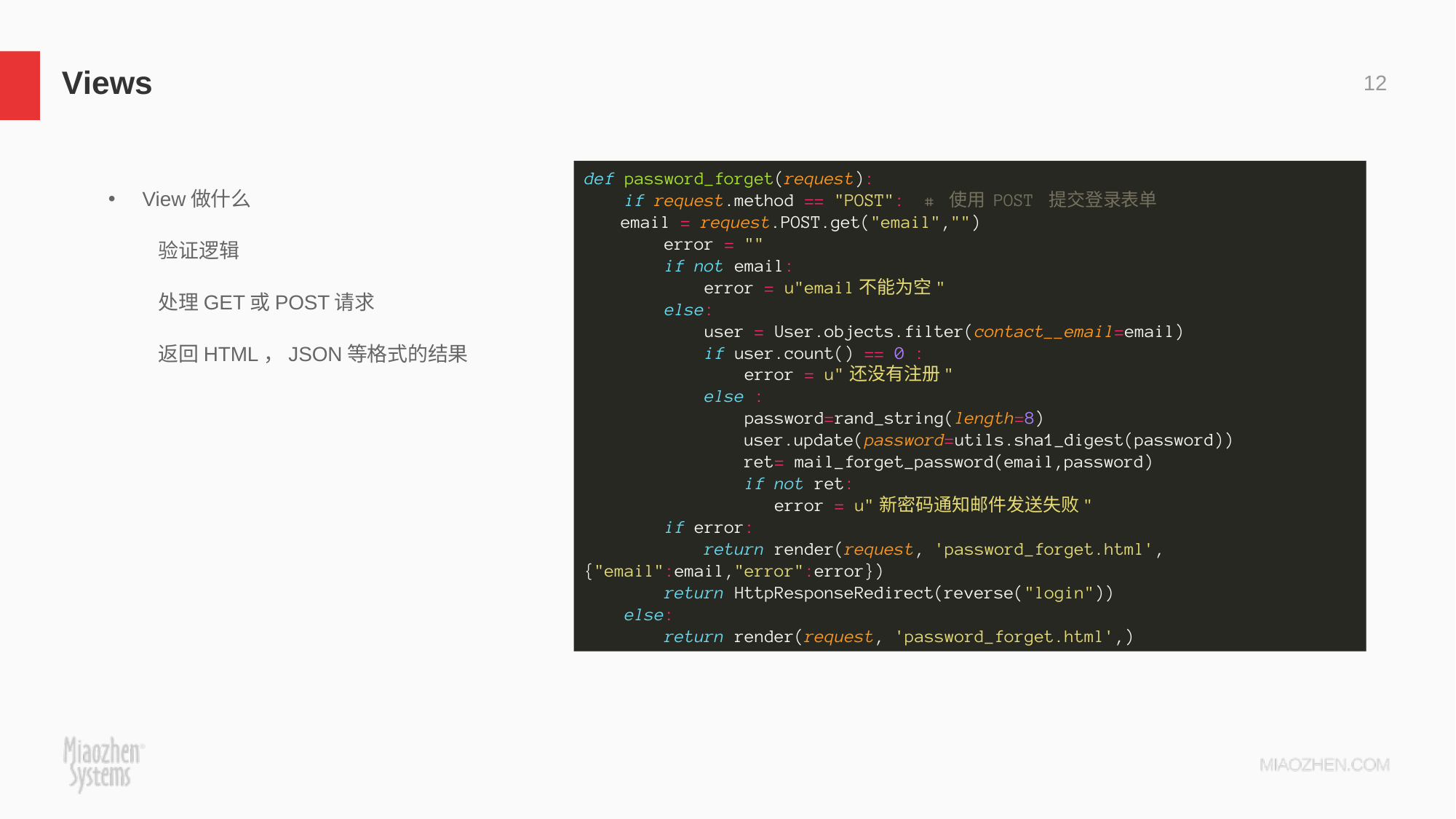

# Views
12
def password_forget(request):
    if request.method == "POST":  # 使用 POST 提交登录表单
        email = request.POST.get("email","")
        error = ""
        if not email:
            error = u"email不能为空"
        else:
            user = User.objects.filter(contact__email=email)
            if user.count() == 0 :
                error = u"还没有注册"
            else :
                password=rand_string(length=8)
                user.update(password=utils.sha1_digest(password))
                ret= mail_forget_password(email,password)
                if not ret:
                   error = u"新密码通知邮件发送失败"
        if error:
            return render(request, 'password_forget.html',{"email":email,"error":error})
        return HttpResponseRedirect(reverse("login"))
    else:
        return render(request, 'password_forget.html',)
View做什么
          验证逻辑
          处理GET或POST请求
          返回HTML，JSON等格式的结果